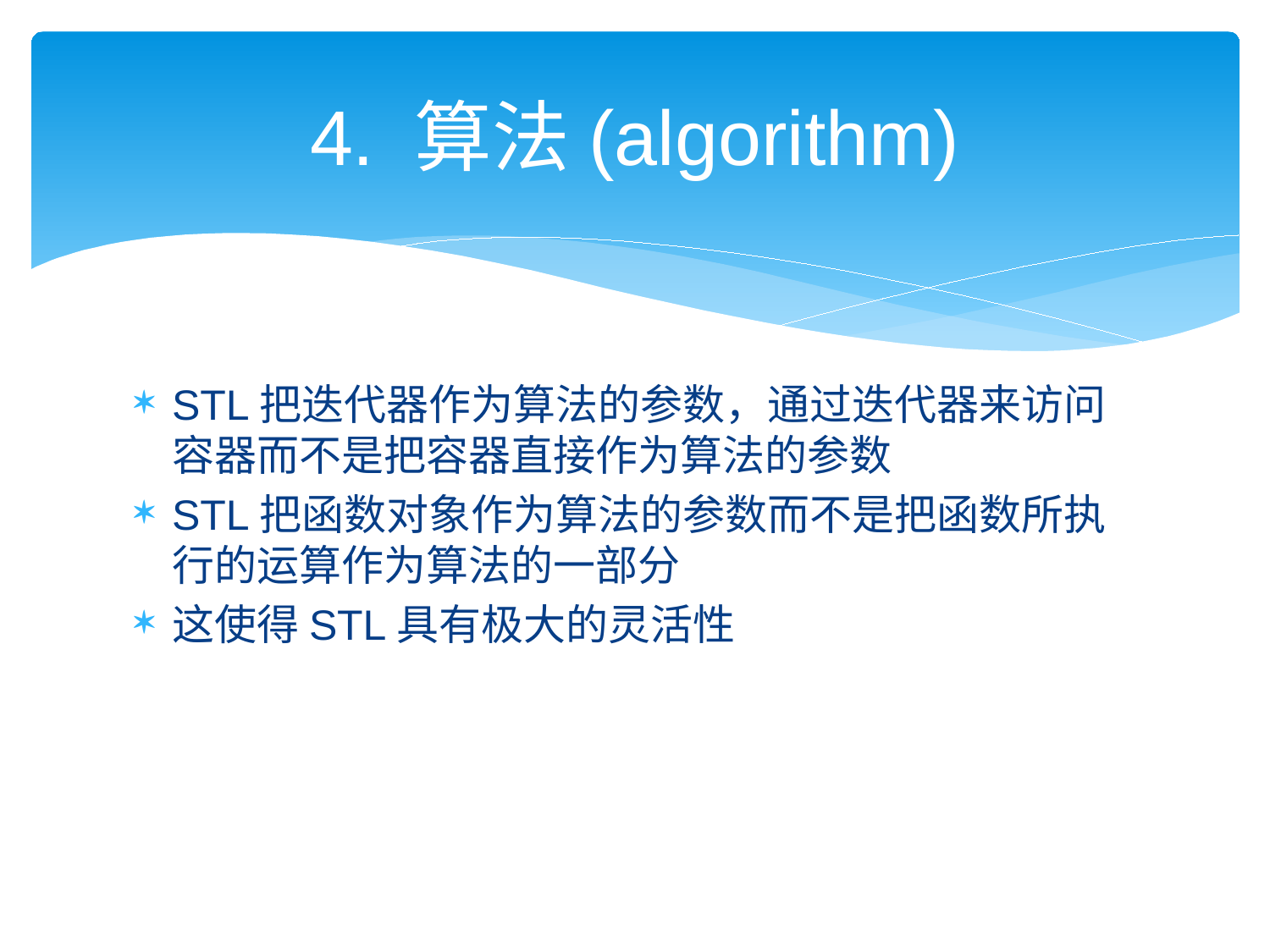

# 4. 算法(algorithm)
STL把迭代器作为算法的参数，通过迭代器来访问容器而不是把容器直接作为算法的参数
STL把函数对象作为算法的参数而不是把函数所执行的运算作为算法的一部分
这使得STL具有极大的灵活性